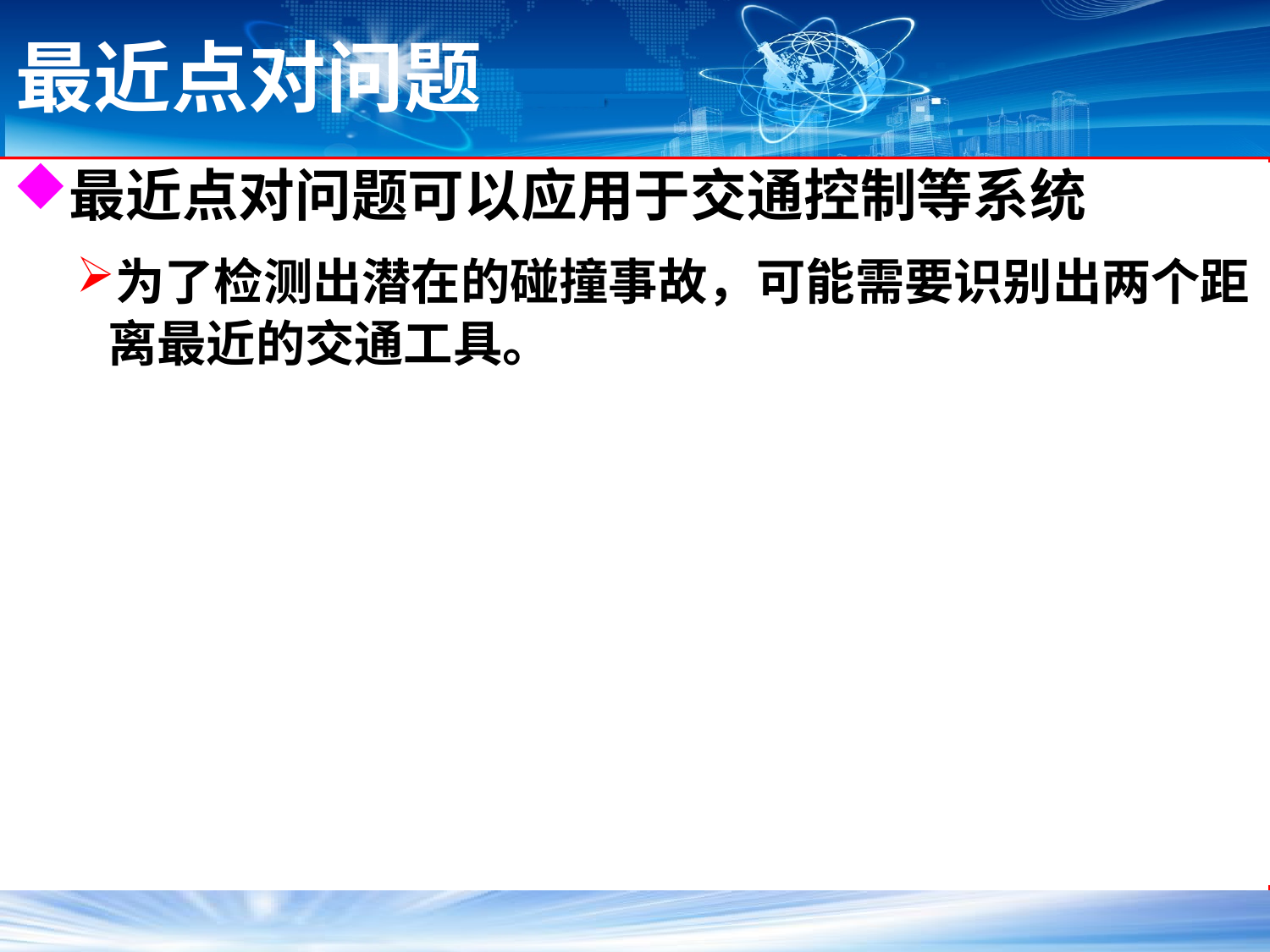

# 最近点对问题
最近点对问题可以应用于交通控制等系统
为了检测出潜在的碰撞事故，可能需要识别出两个距离最近的交通工具。